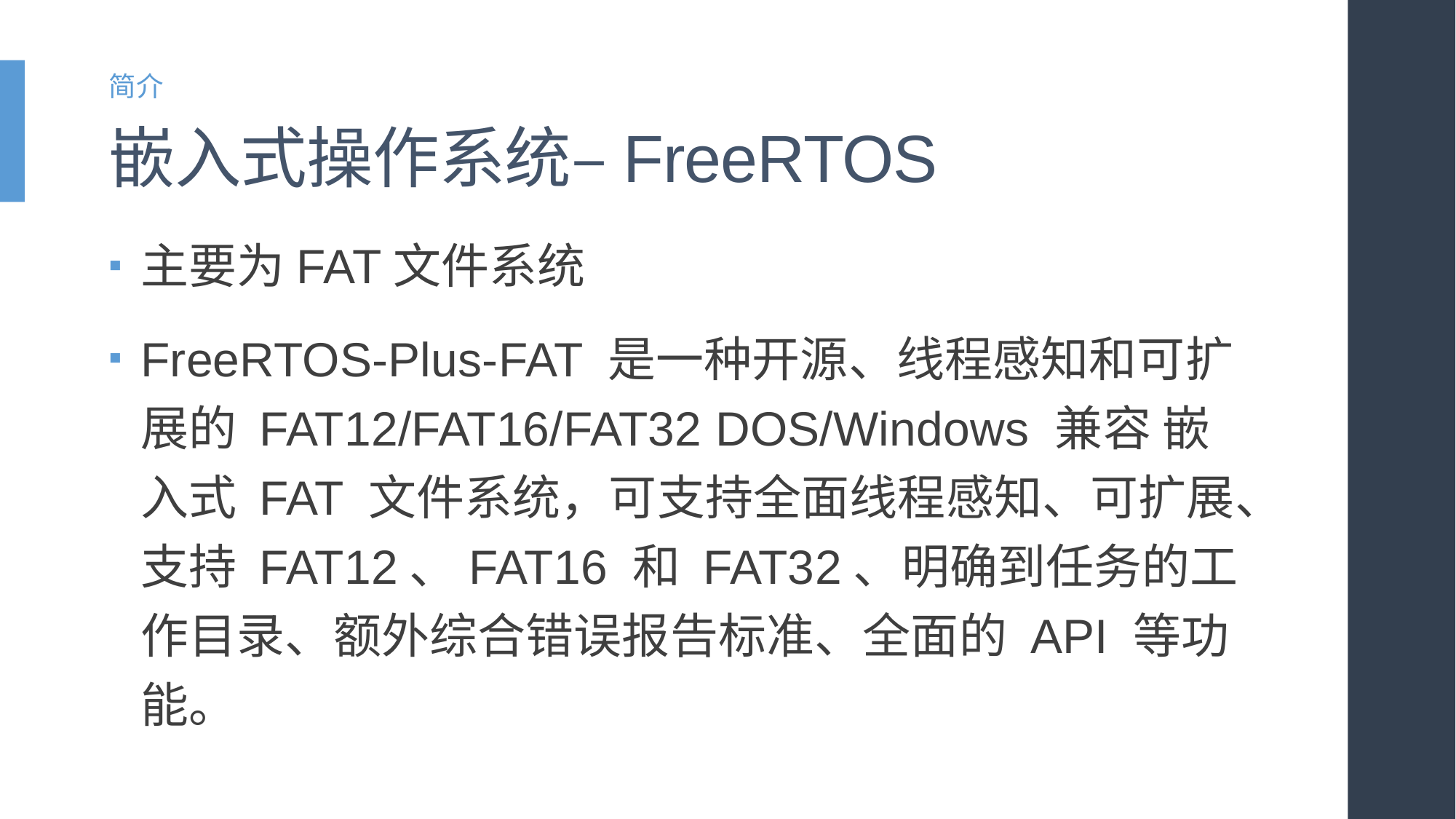

简介
# 嵌入式操作系统–FreeRTOS
主要为FAT文件系统
FreeRTOS-Plus-FAT 是一种开源、线程感知和可扩展的 FAT12/FAT16/FAT32 DOS/Windows 兼容 嵌入式 FAT 文件系统，可支持全面线程感知、可扩展、支持 FAT12、FAT16 和 FAT32、明确到任务的工作目录、额外综合错误报告标准、全面的 API 等功能。